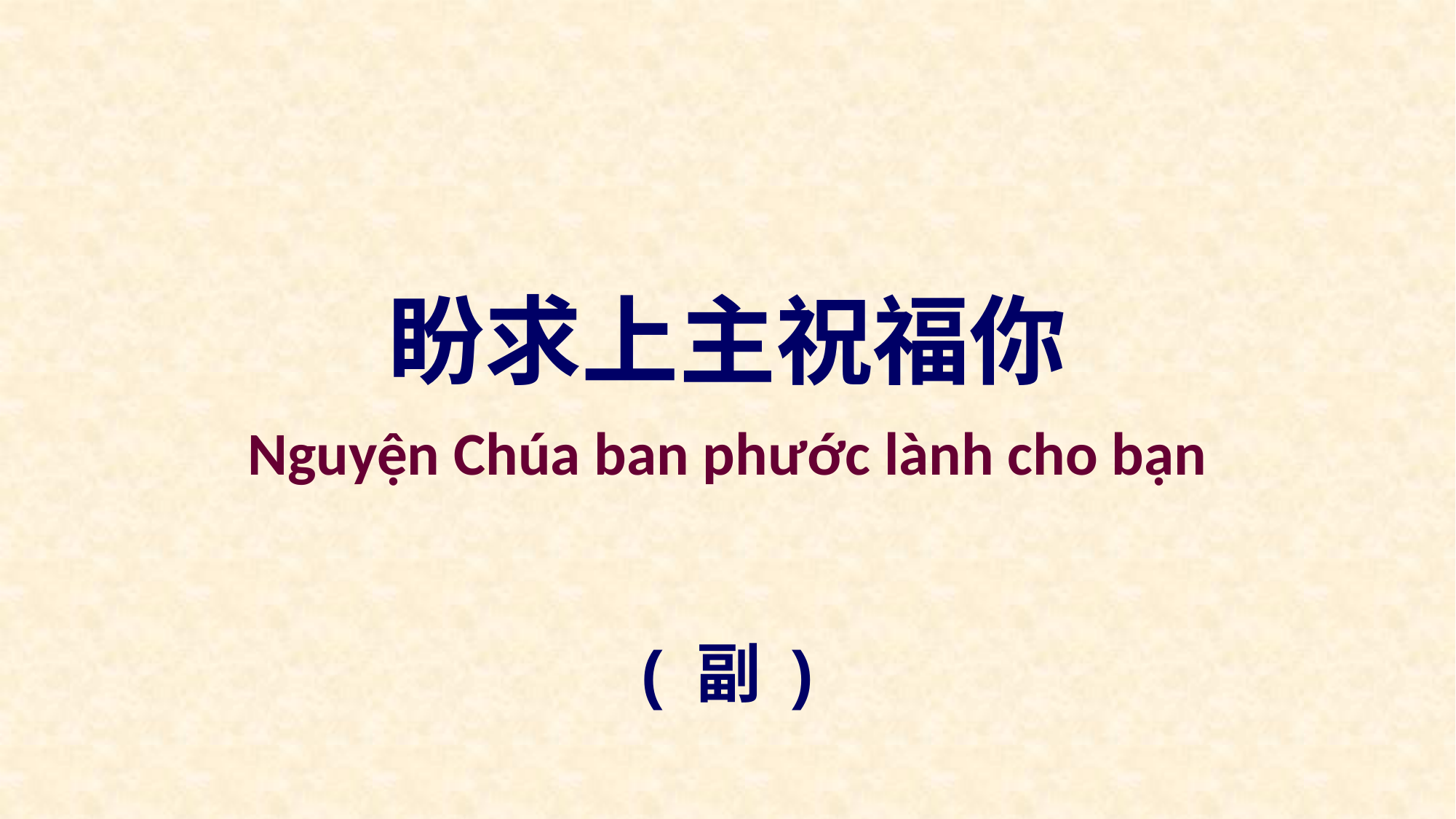

盼求上主祝福你
Nguyện Chúa ban phước lành cho bạn
( 副 )